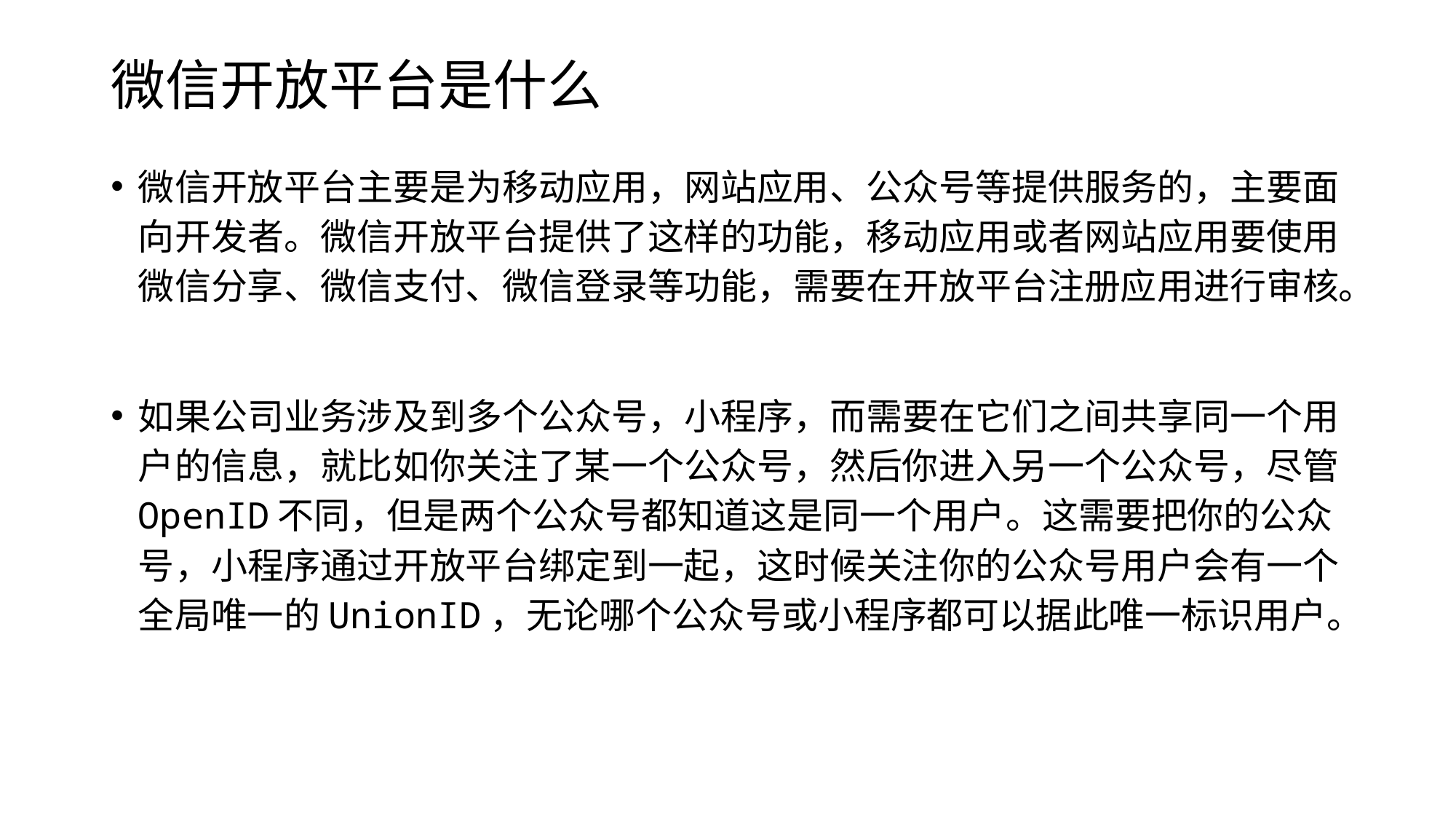

# 微信开放平台是什么
微信开放平台主要是为移动应用，网站应用、公众号等提供服务的，主要面向开发者。微信开放平台提供了这样的功能，移动应用或者网站应用要使用微信分享、微信支付、微信登录等功能，需要在开放平台注册应用进行审核。

如果公司业务涉及到多个公众号，小程序，而需要在它们之间共享同一个用户的信息，就比如你关注了某一个公众号，然后你进入另一个公众号，尽管OpenID不同，但是两个公众号都知道这是同一个用户。这需要把你的公众号，小程序通过开放平台绑定到一起，这时候关注你的公众号用户会有一个全局唯一的UnionID，无论哪个公众号或小程序都可以据此唯一标识用户。